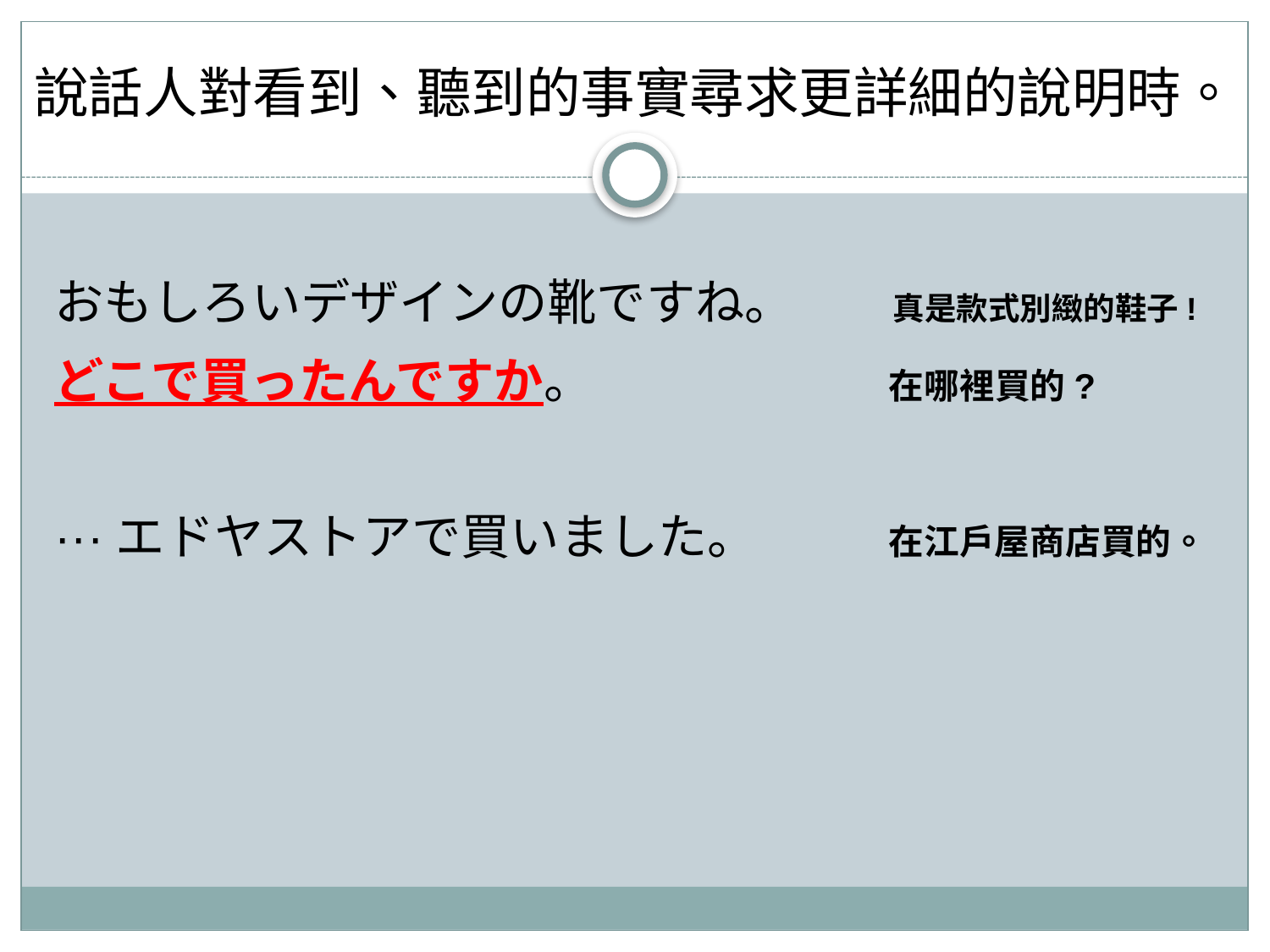

# 說話人對看到、聽到的事實尋求更詳細的說明時。
おもしろいデザインの靴ですね。　　真是款式別緻的鞋子!
どこで買ったんですか。　　　　　　在哪裡買的?

···エドヤストアで買いました。   　　在江戶屋商店買的。